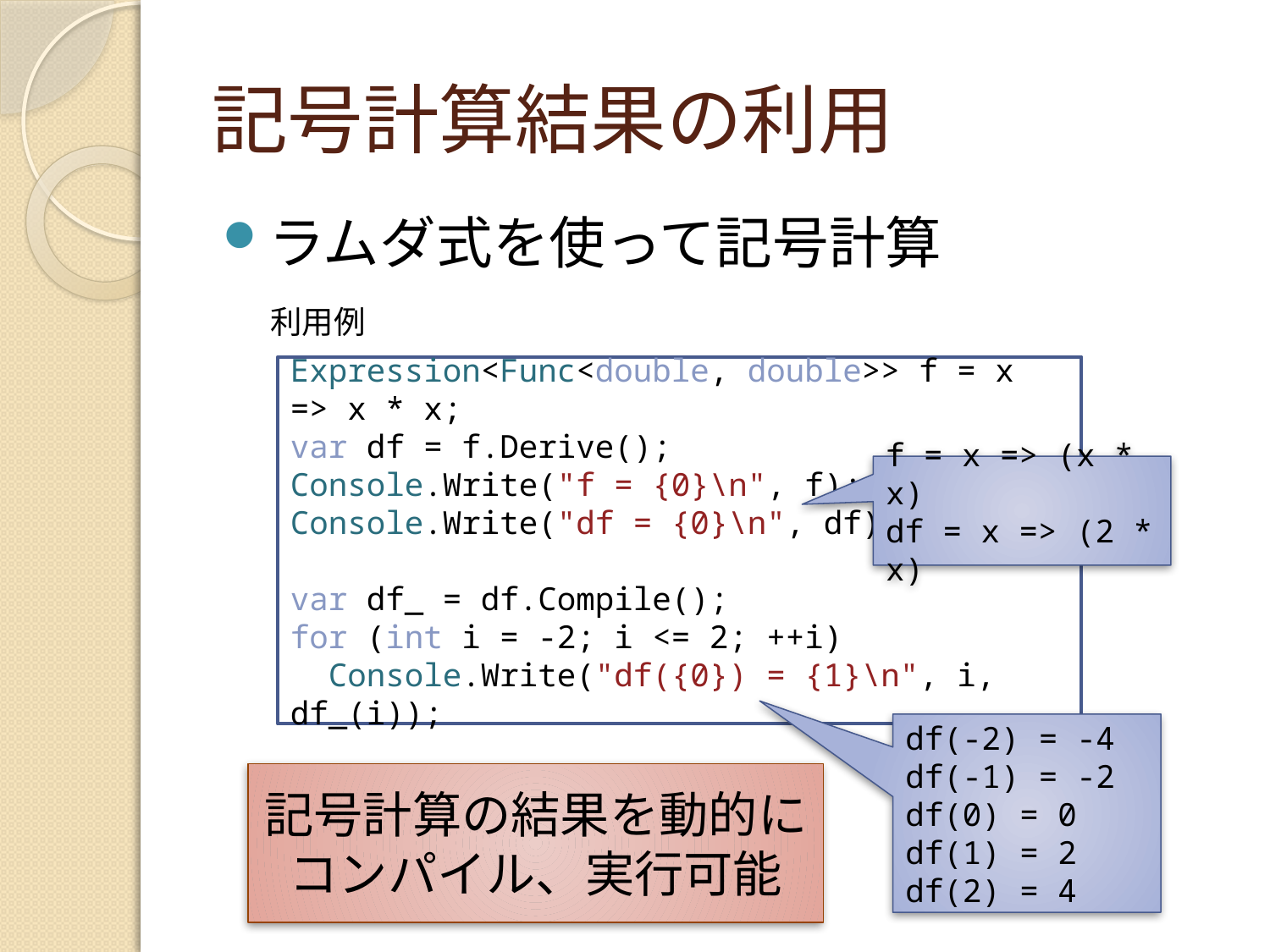

# 記号計算結果の利用
ラムダ式を使って記号計算
利用例
Expression<Func<double, double>> f = x => x * x;
var df = f.Derive();
Console.Write("f = {0}\n", f);
Console.Write("df = {0}\n", df);

var df_ = df.Compile();
for (int i = -2; i <= 2; ++i)
  Console.Write("df({0}) = {1}\n", i, df_(i));
f = x => (x * x)
df = x => (2 * x)
df(-2) = -4
df(-1) = -2
df(0) = 0
df(1) = 2
df(2) = 4
記号計算の結果を動的にコンパイル、実行可能